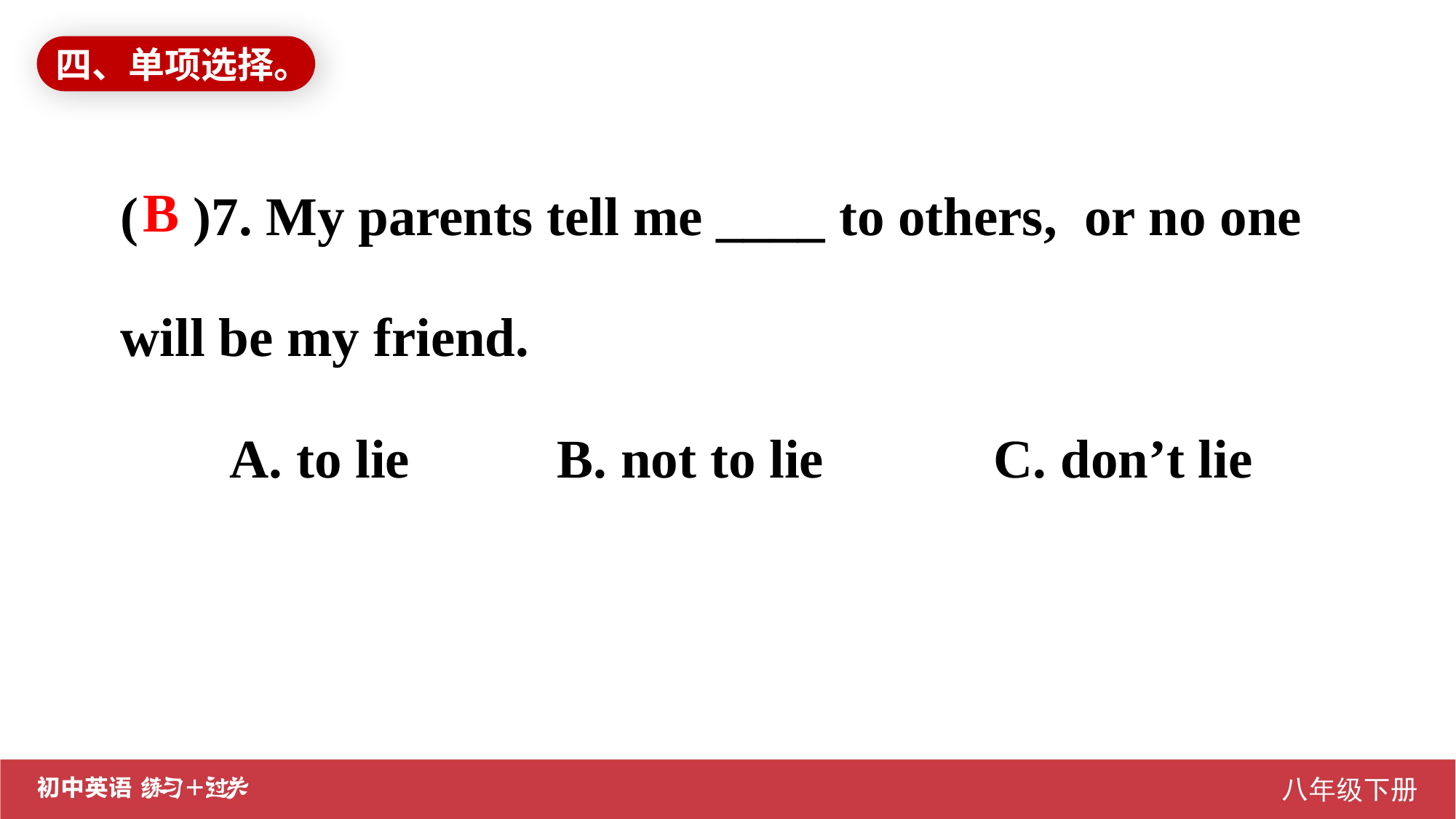

四、单项选择。
(    )7. My parents tell me ____ to others,  or no one will be my friend.
	A. to lie		B. not to lie		C. don’t lie
B